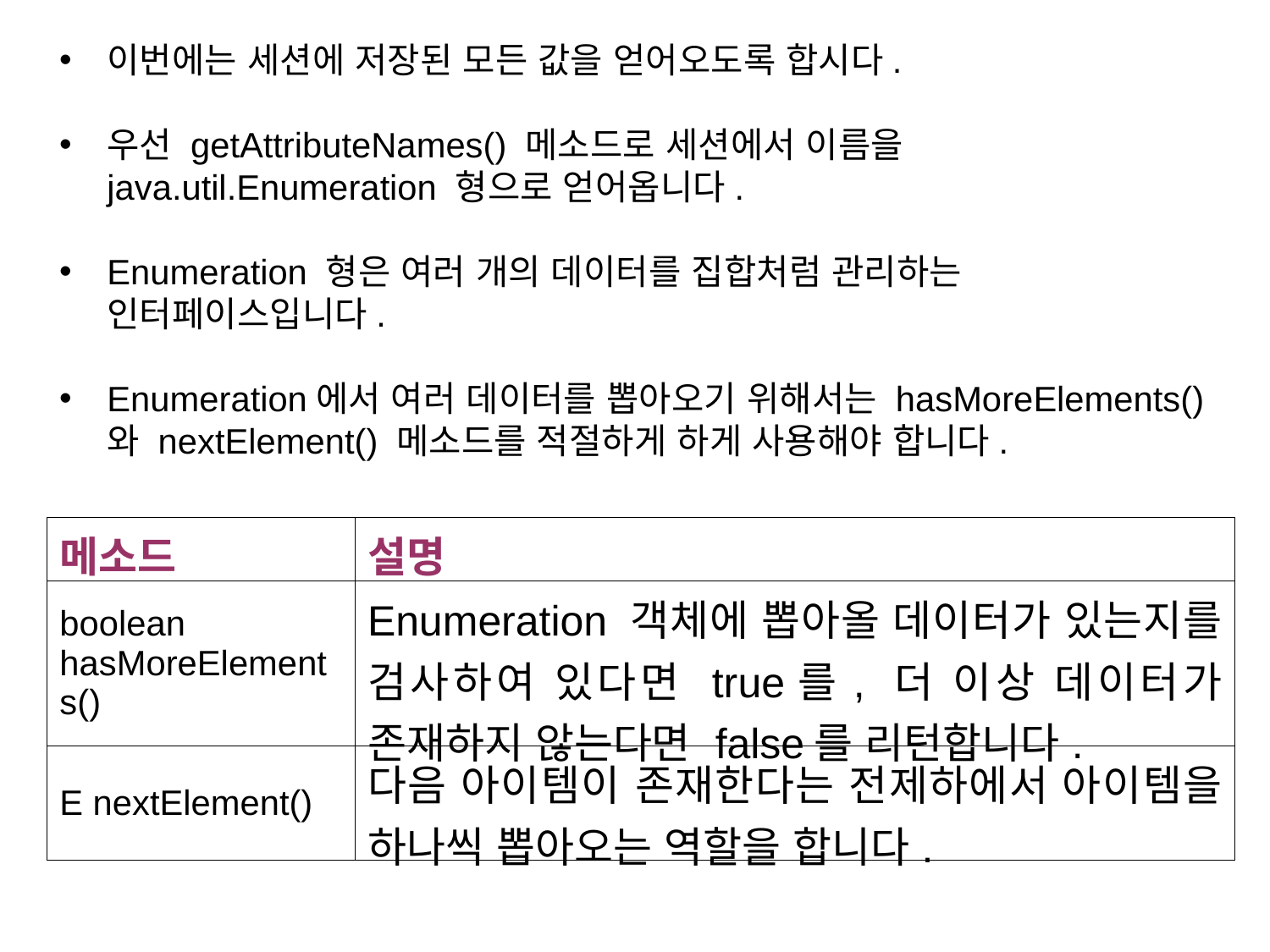

이번에는 세션에 저장된 모든 값을 얻어오도록 합시다.

우선 getAttributeNames() 메소드로 세션에서 이름을 java.util.Enumeration 형으로 얻어옵니다.

Enumeration 형은 여러 개의 데이터를 집합처럼 관리하는 인터페이스입니다.

Enumeration에서 여러 데이터를 뽑아오기 위해서는 hasMoreElements()와 nextElement() 메소드를 적절하게 하게 사용해야 합니다.

| 메소드 | 설명 |
| --- | --- |
| boolean hasMoreElements() | Enumeration 객체에 뽑아올 데이터가 있는지를 검사하여 있다면 true를, 더 이상 데이터가 존재하지 않는다면 false를 리턴합니다. |
| E nextElement() | 다음 아이템이 존재한다는 전제하에서 아이템을 하나씩 뽑아오는 역할을 합니다. |